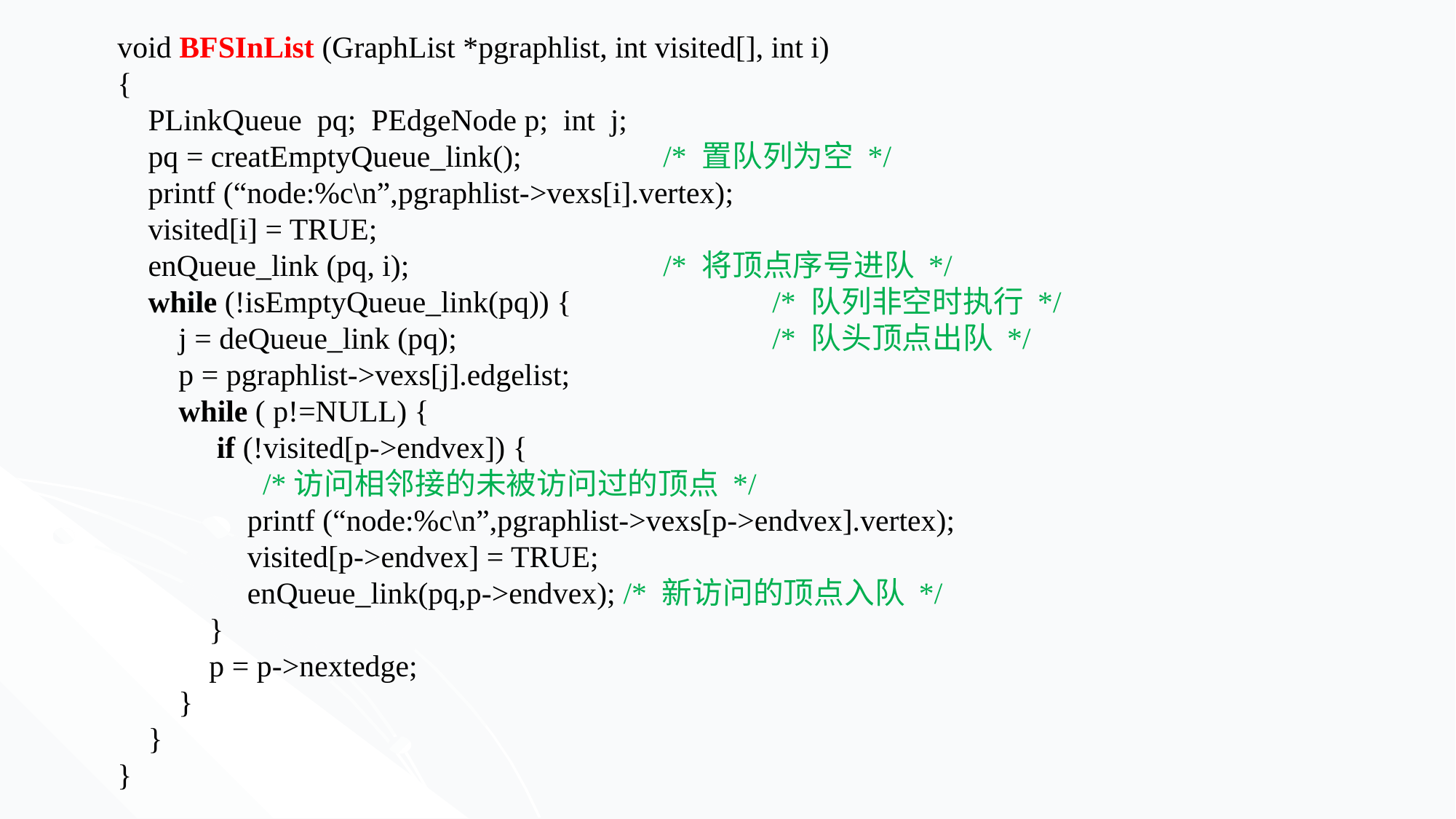

void BFSInList (GraphList *pgraphlist, int visited[], int i)
{
    PLinkQueue  pq;  PEdgeNode p;  int  j;
    pq = creatEmptyQueue_link();		/* 置队列为空 */
    printf (“node:%c\n”,pgraphlist->vexs[i].vertex);
    visited[i] = TRUE;
    enQueue_link (pq, i);			/* 将顶点序号进队 */
    while (!isEmptyQueue_link(pq)) { 		/* 队列非空时执行 */
        j = deQueue_link (pq);			/* 队头顶点出队 */
        p = pgraphlist->vexs[j].edgelist;
        while ( p!=NULL) {
             if (!visited[p->endvex]) {
                   /*访问相邻接的未被访问过的顶点 */
                 printf (“node:%c\n”,pgraphlist->vexs[p->endvex].vertex);
                 visited[p->endvex] = TRUE;
                 enQueue_link(pq,p->endvex); /* 新访问的顶点入队 */
            }
            p = p->nextedge;
        }
    }
}